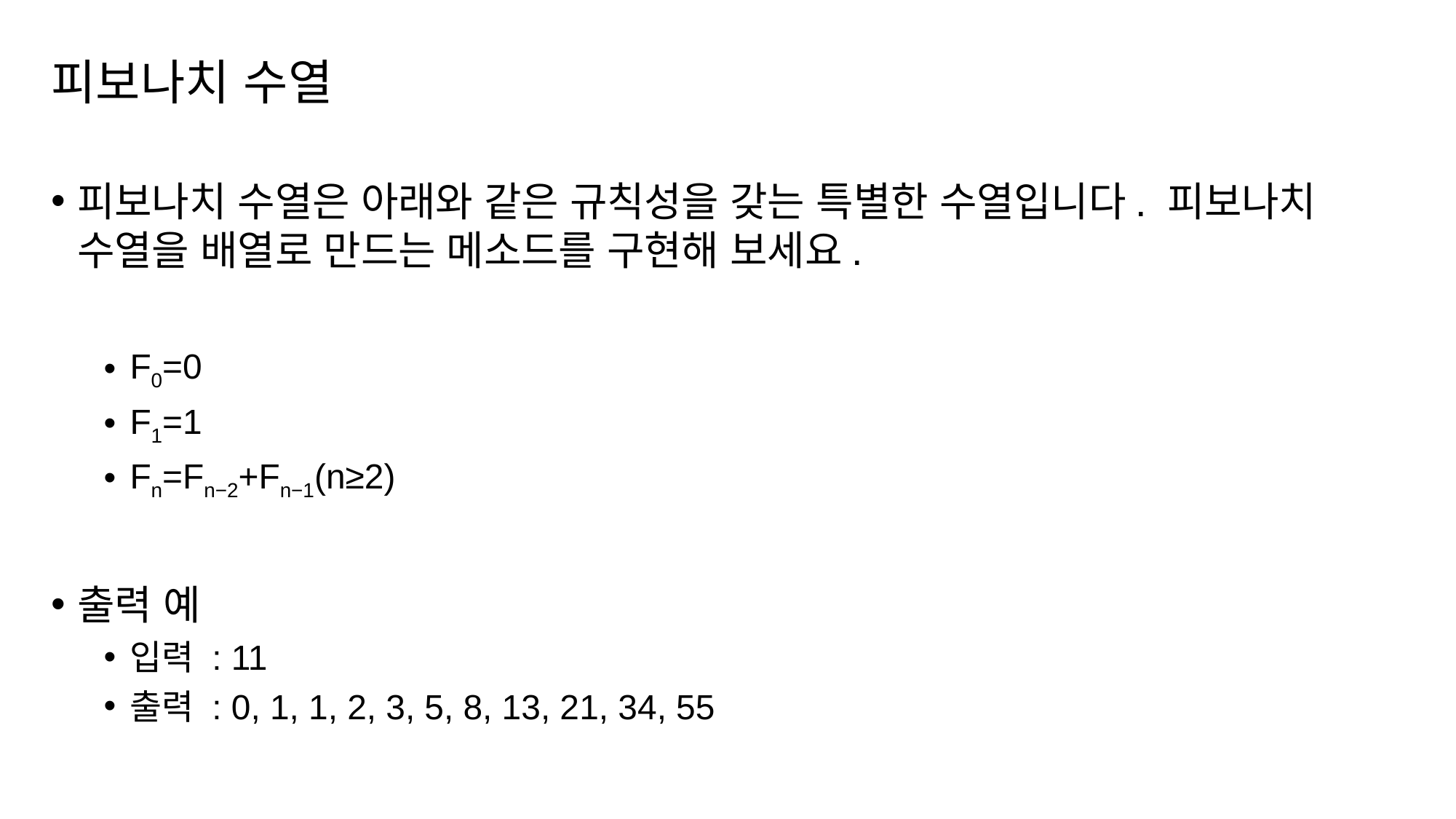

# 피보나치 수열
피보나치 수열은 아래와 같은 규칙성을 갖는 특별한 수열입니다. 피보나치 수열을 배열로 만드는 메소드를 구현해 보세요.

F0=0
F1=1
Fn=Fn−2+Fn−1(n≥2)

출력 예
입력 : 11
출력 : 0, 1, 1, 2, 3, 5, 8, 13, 21, 34, 55